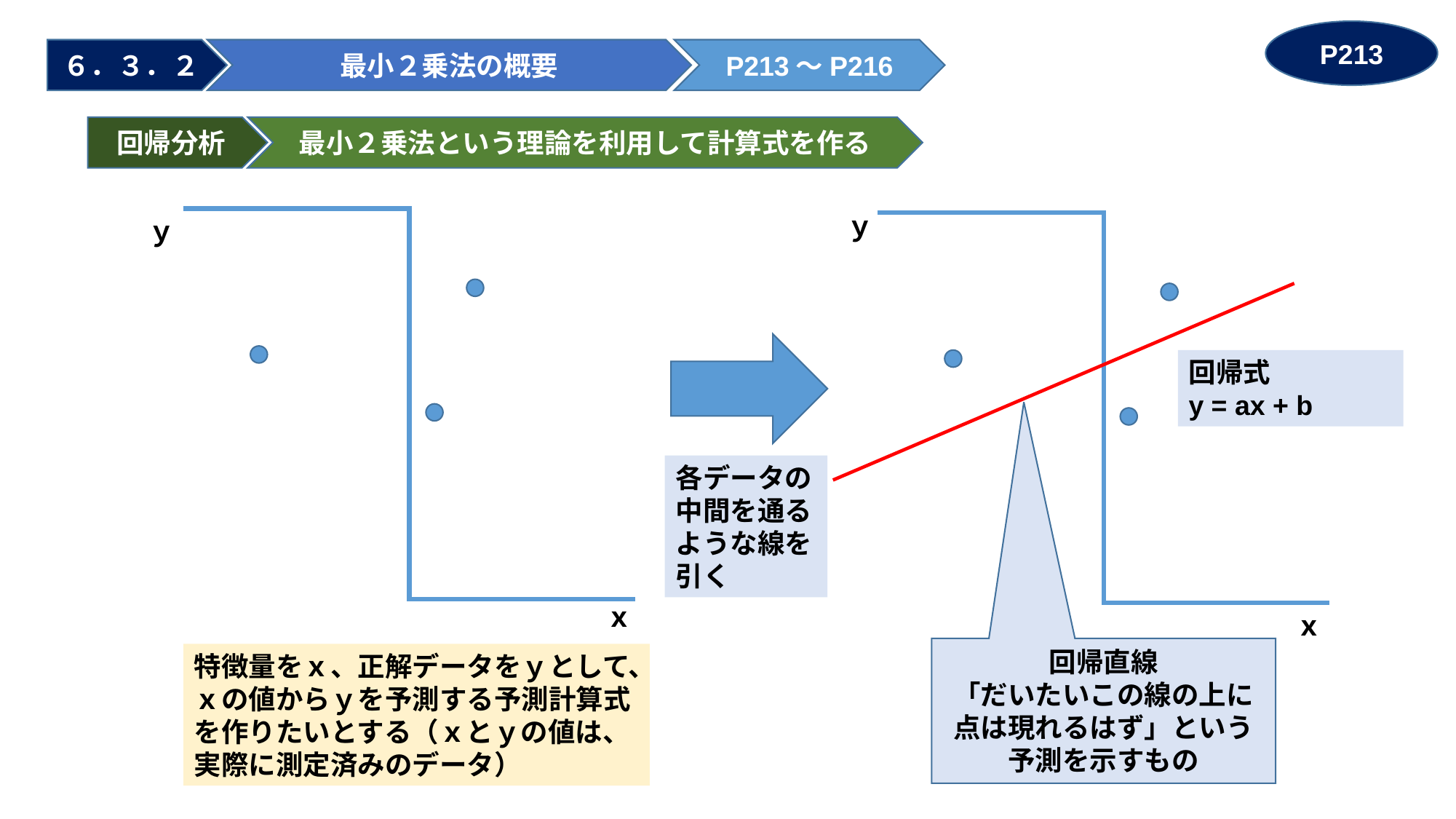

P213
６．３．２
最小２乗法の概要
P213～P216
回帰分析
最小２乗法という理論を利用して計算式を作る
ｙ
ｙ

回帰式
y = ax + b

各データの中間を通るような線を引く
ｘ
ｘ
回帰直線
「だいたいこの線の上に点は現れるはず」という予測を示すもの
特徴量をｘ、正解データをｙとして、
ｘの値からｙを予測する予測計算式を作りたいとする（ｘとｙの値は、実際に測定済みのデータ）